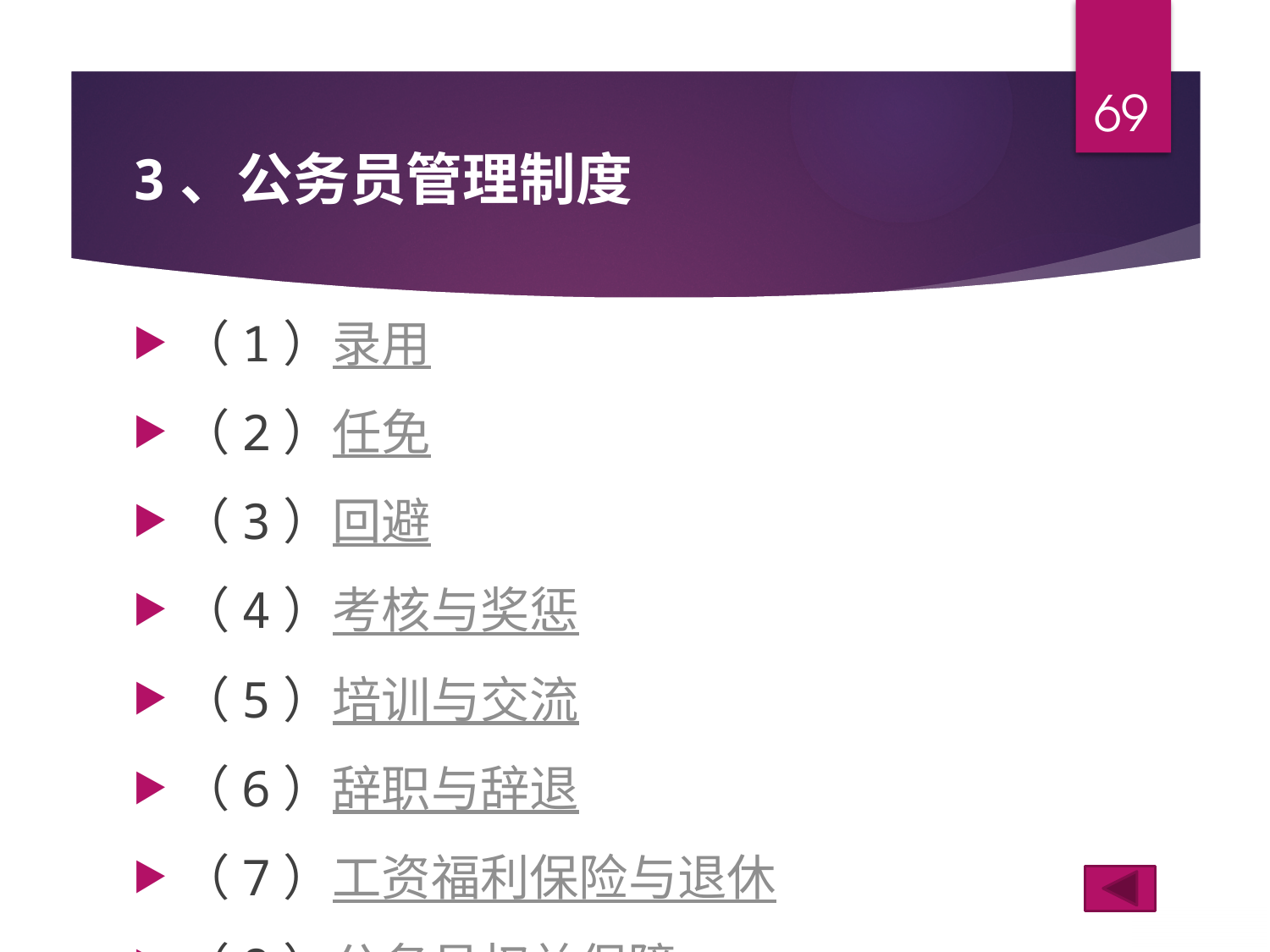

69
# 3、公务员管理制度
（1）录用
（2）任免
（3）回避
（4）考核与奖惩
（5）培训与交流
（6）辞职与辞退
（7）工资福利保险与退休
（8）公务员权益保障